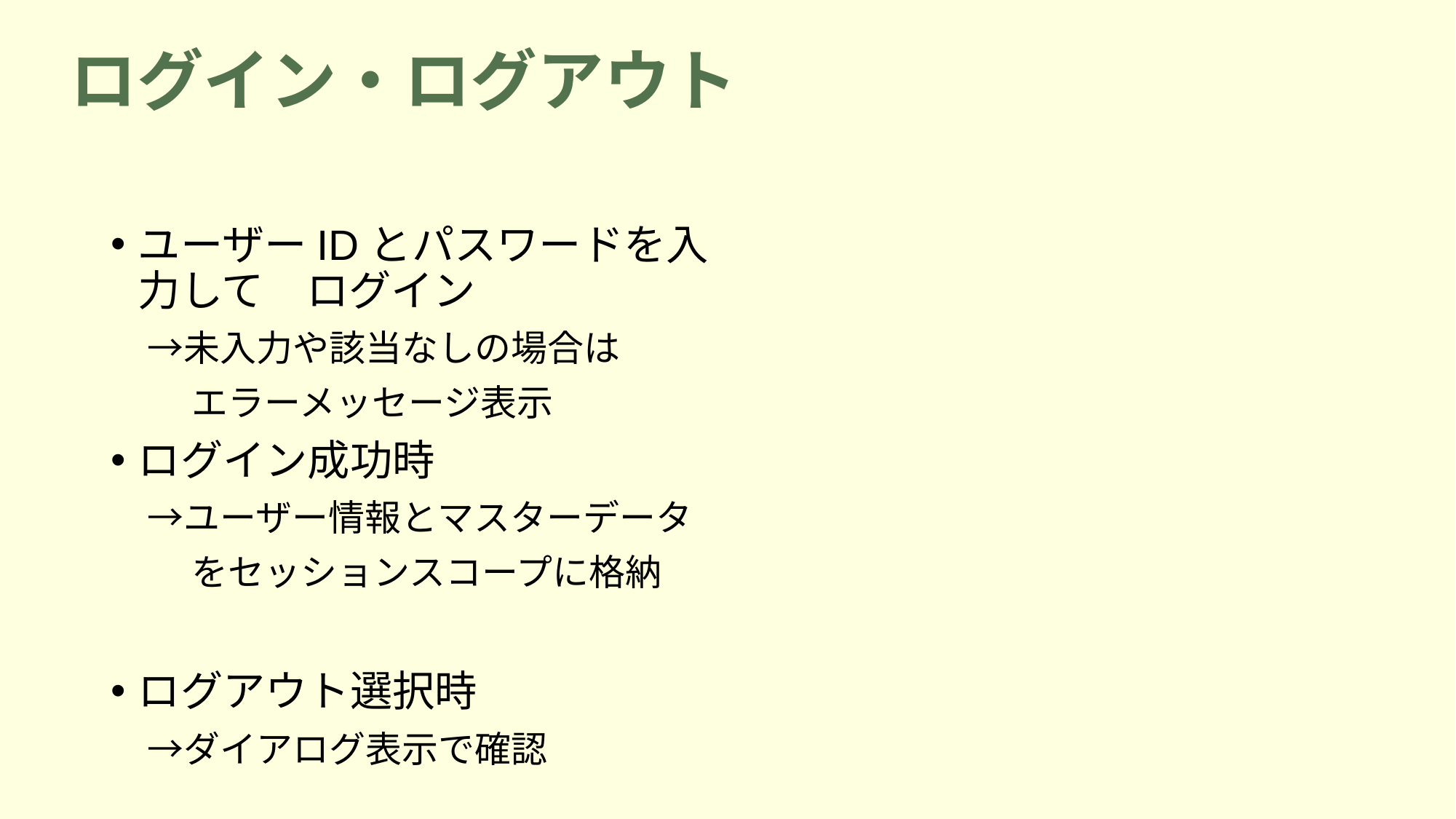

# ログイン・ログアウト
ユーザーIDとパスワードを入力して　ログイン
　→未入力や該当なしの場合は
　　 エラーメッセージ表示
ログイン成功時
　→ユーザー情報とマスターデータ
　 　をセッションスコープに格納

ログアウト選択時
　→ダイアログ表示で確認